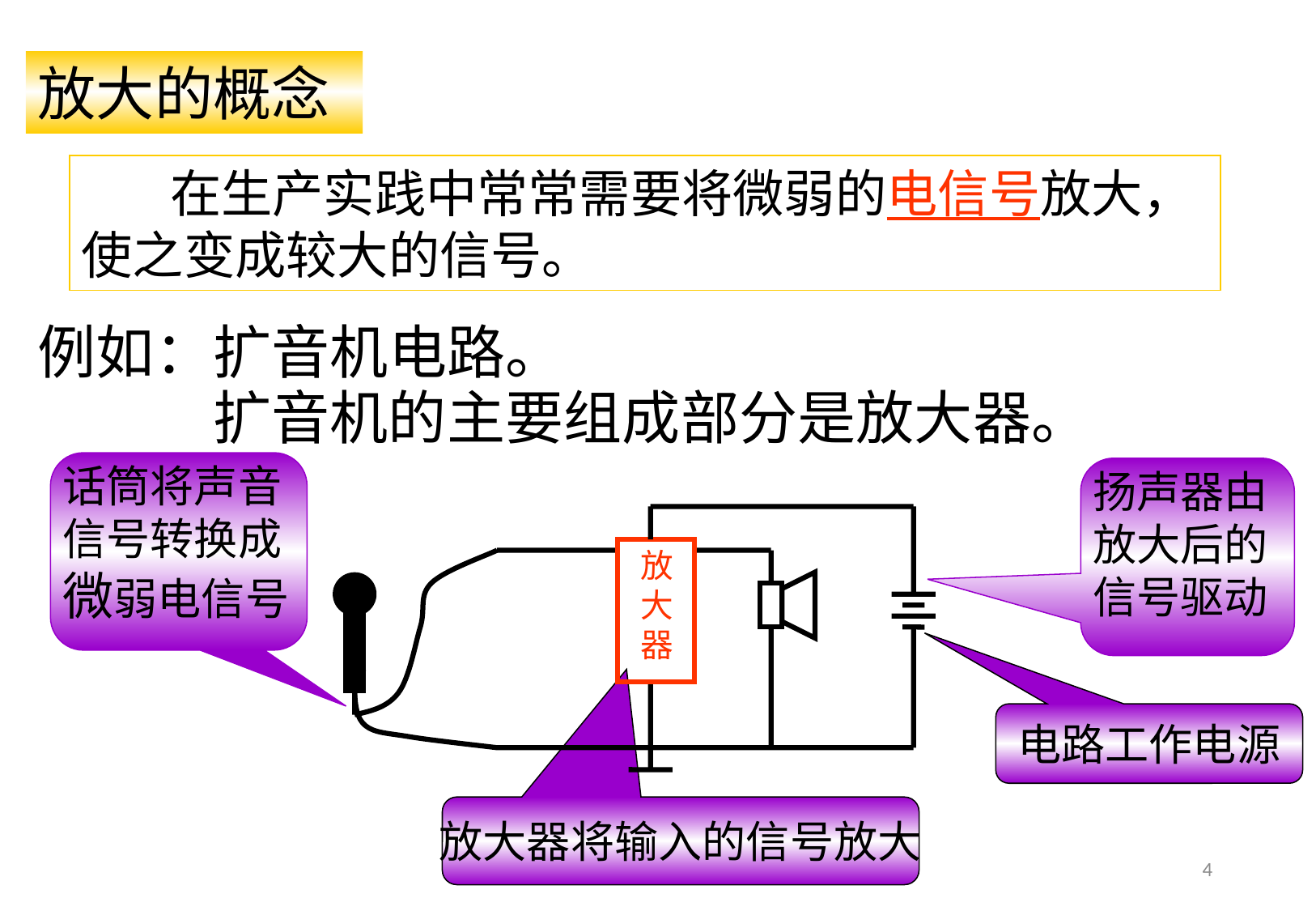

放大的概念
在生产实践中常常需要将微弱的电信号放大，使之变成较大的信号。
例如：扩音机电路。
扩音机的主要组成部分是放大器。

话筒将声音信号转换成微弱电信号

扬声器由放大后的信号驱动

放大器

电路工作电源
放大器将输入的信号放大
4